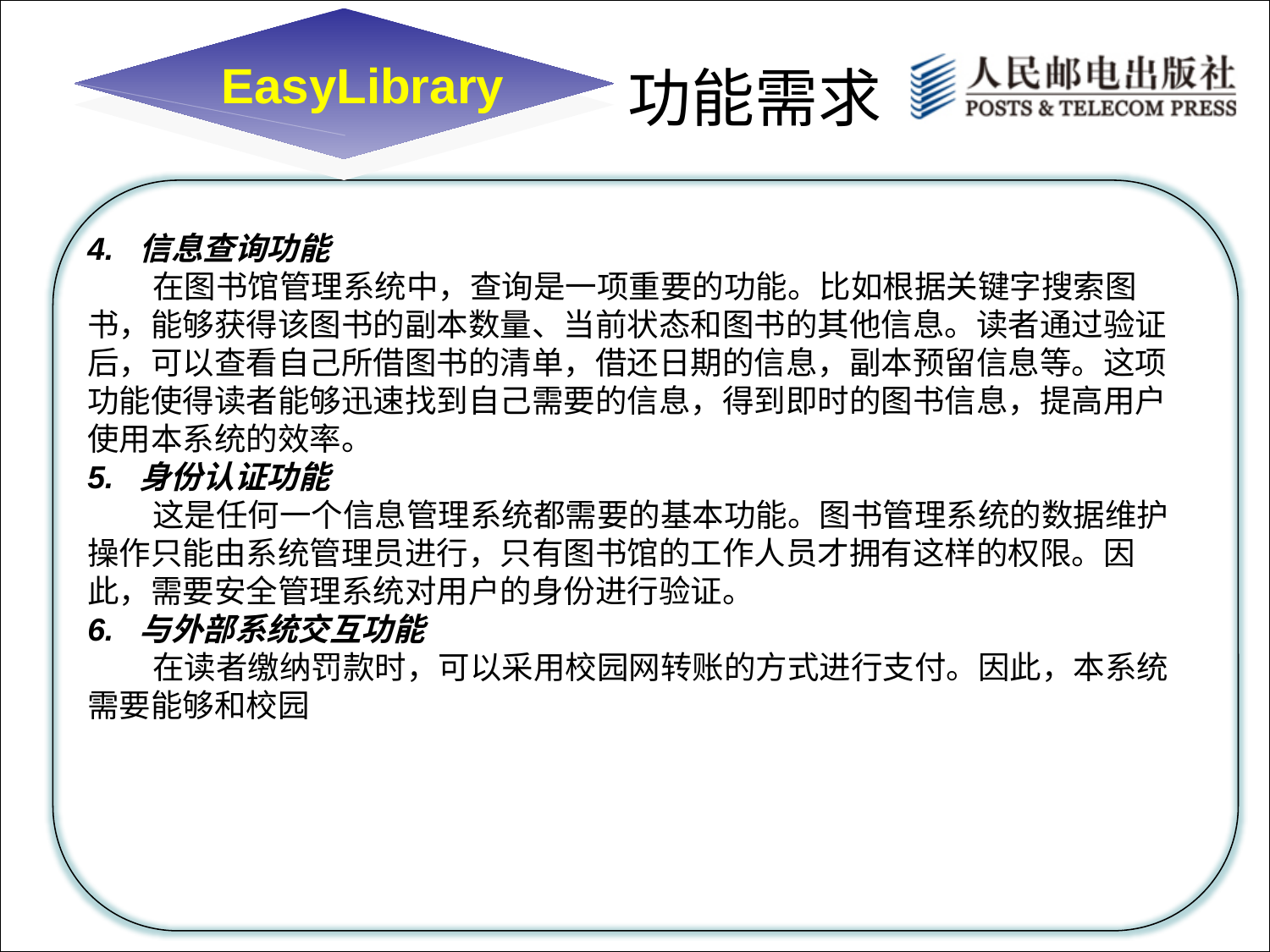

EasyLibrary

功能需求

4.  信息查询功能
        在图书馆管理系统中，查询是一项重要的功能。比如根据关键字搜索图书，能够获得该图书的副本数量、当前状态和图书的其他信息。读者通过验证后，可以查看自己所借图书的清单，借还日期的信息，副本预留信息等。这项功能使得读者能够迅速找到自己需要的信息，得到即时的图书信息，提高用户使用本系统的效率。
5.  身份认证功能
        这是任何一个信息管理系统都需要的基本功能。图书管理系统的数据维护操作只能由系统管理员进行，只有图书馆的工作人员才拥有这样的权限。因此，需要安全管理系统对用户的身份进行验证。
6.  与外部系统交互功能
        在读者缴纳罚款时，可以采用校园网转账的方式进行支付。因此，本系统需要能够和校园